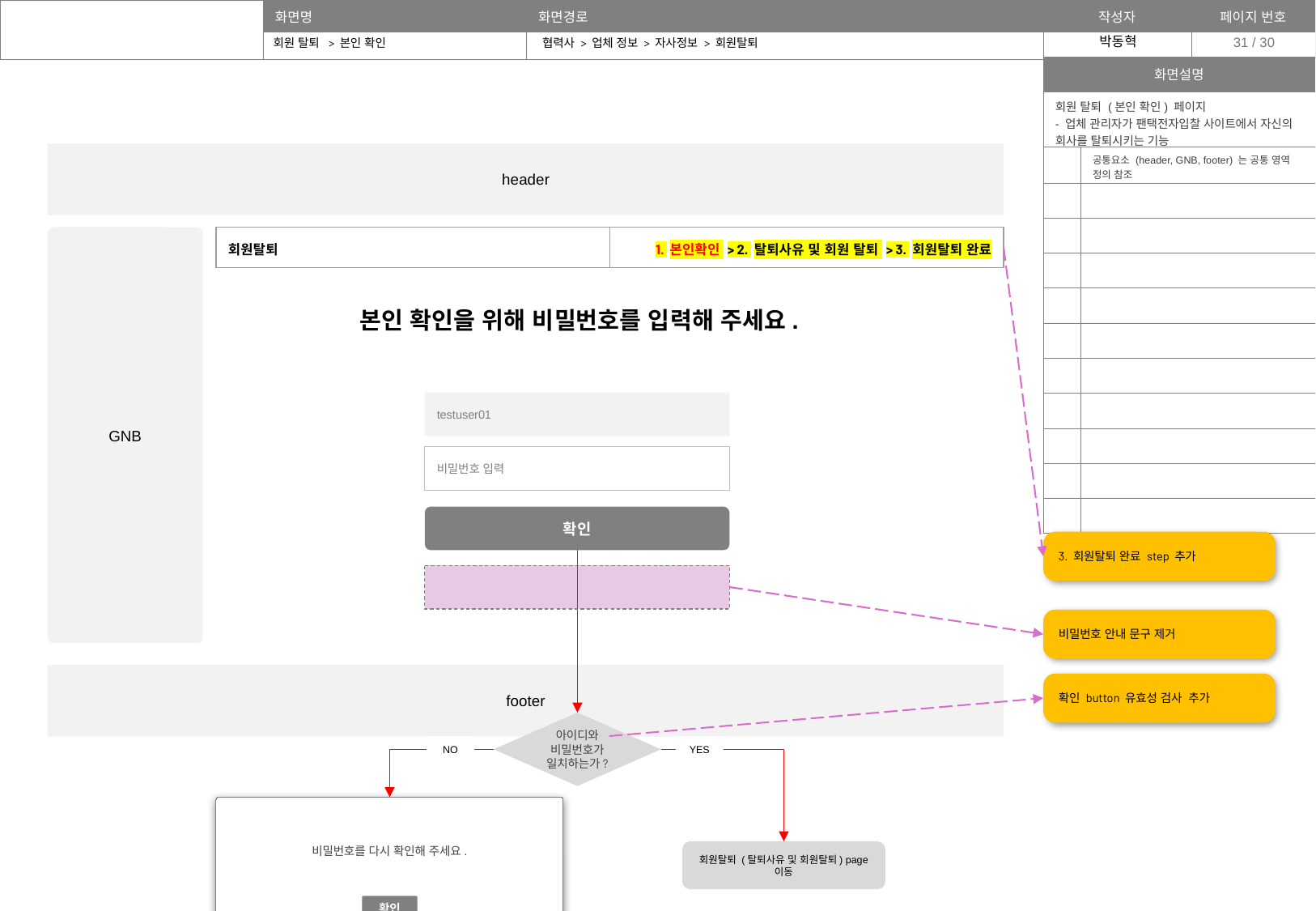

31
회원 탈퇴  > 본인 확인
협력사 > 업체 정보 > 자사정보 > 회원탈퇴
| 화면설명 |  |
| --- | --- |
| 회원 탈퇴 (본인 확인) 페이지 - 업체 관리자가 팬택전자입찰 사이트에서 자신의 회사를 탈퇴시키는 기능 |  |
|  | 공통요소 (header, GNB, footer) 는 공통 영역 정의 참조 |
|  |  |
|  |  |
|  |  |
|  |  |
|  |  |
|  |  |
|  |  |
|  |  |
|  |  |
|  |  |
header
GNB
| 회원탈퇴 | 1. 본인확인 > 2. 탈퇴사유 및 회원 탈퇴 > 3. 회원탈퇴 완료 |
| --- | --- |
본인 확인을 위해 비밀번호를 입력해 주세요.
testuser01
비밀번호 입력
확인
3. 회원탈퇴 완료 step 추가

비밀번호 안내 문구 제거
footer
확인 button 유효성 검사  추가
아이디와 비밀번호가 일치하는가?
NO
YES

비밀번호를 다시 확인해 주세요.
회원탈퇴 (탈퇴사유 및 회원탈퇴) page 이동
확인